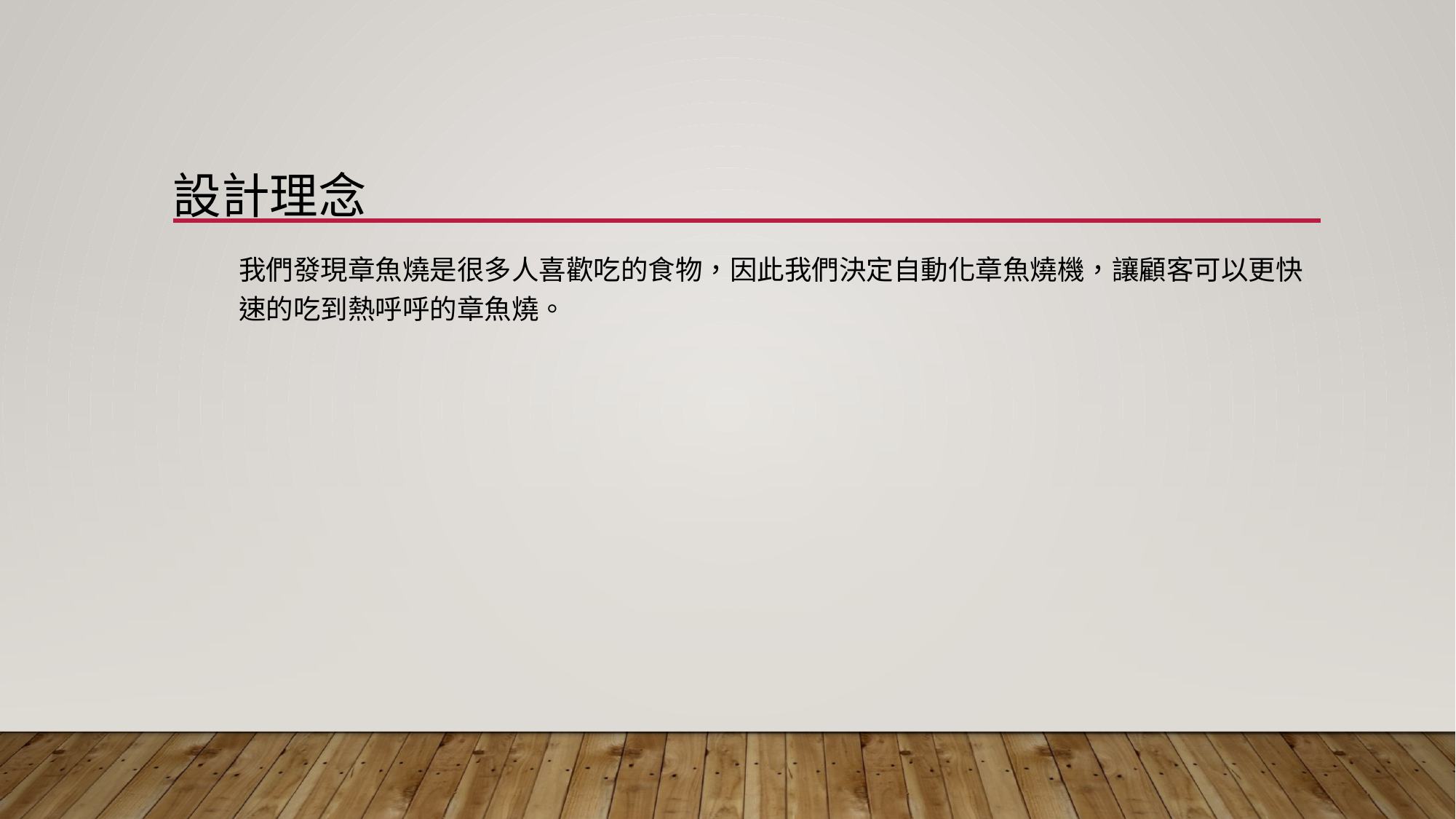

# 設計理念
我們發現章魚燒是很多人喜歡吃的食物，因此我們決定自動化章魚燒機，讓顧客可以更快速的吃到熱呼呼的章魚燒。